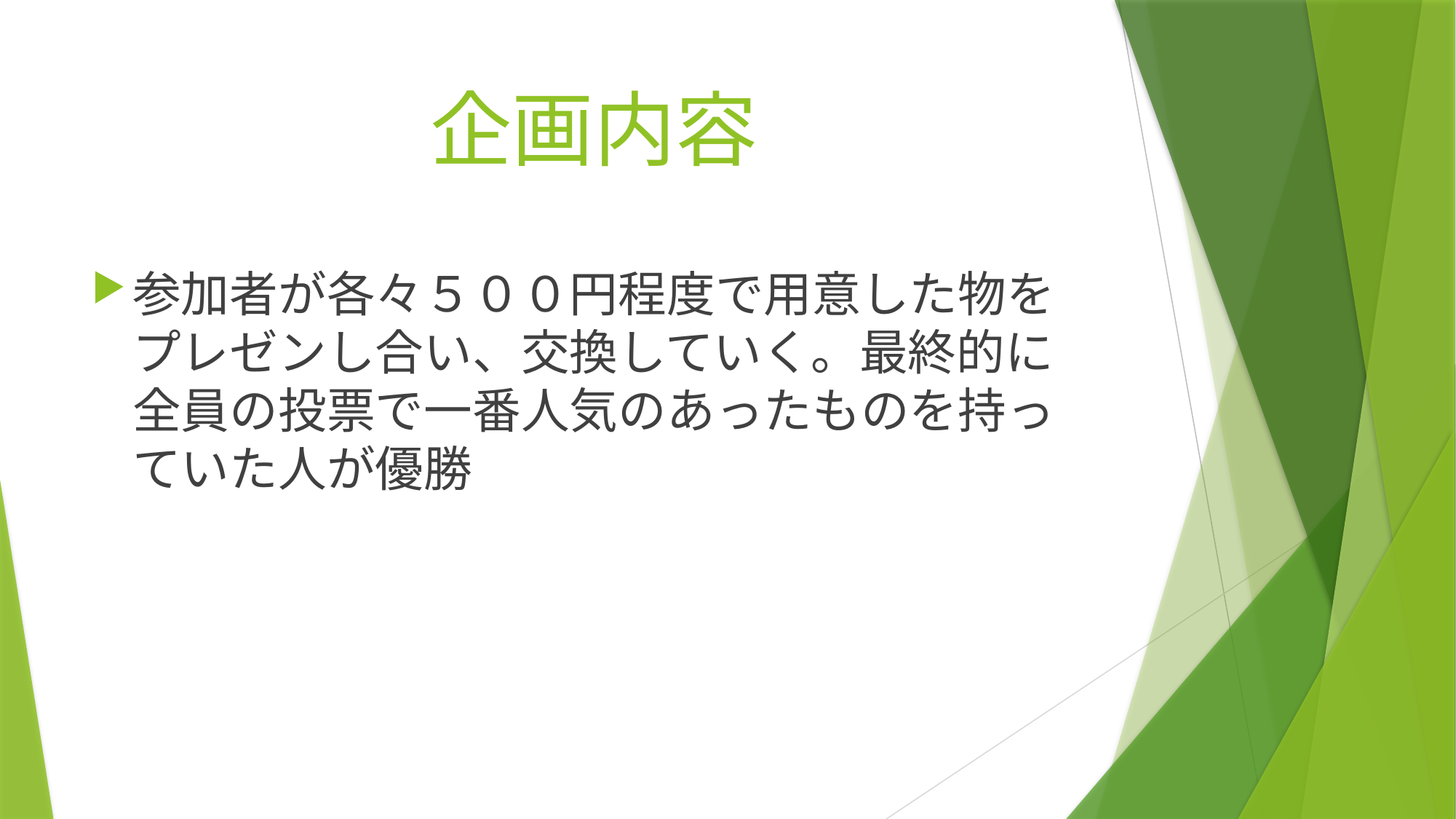

# 企画内容
参加者が各々５００円程度で用意した物をプレゼンし合い、交換していく。最終的に全員の投票で一番人気のあったものを持っていた人が優勝